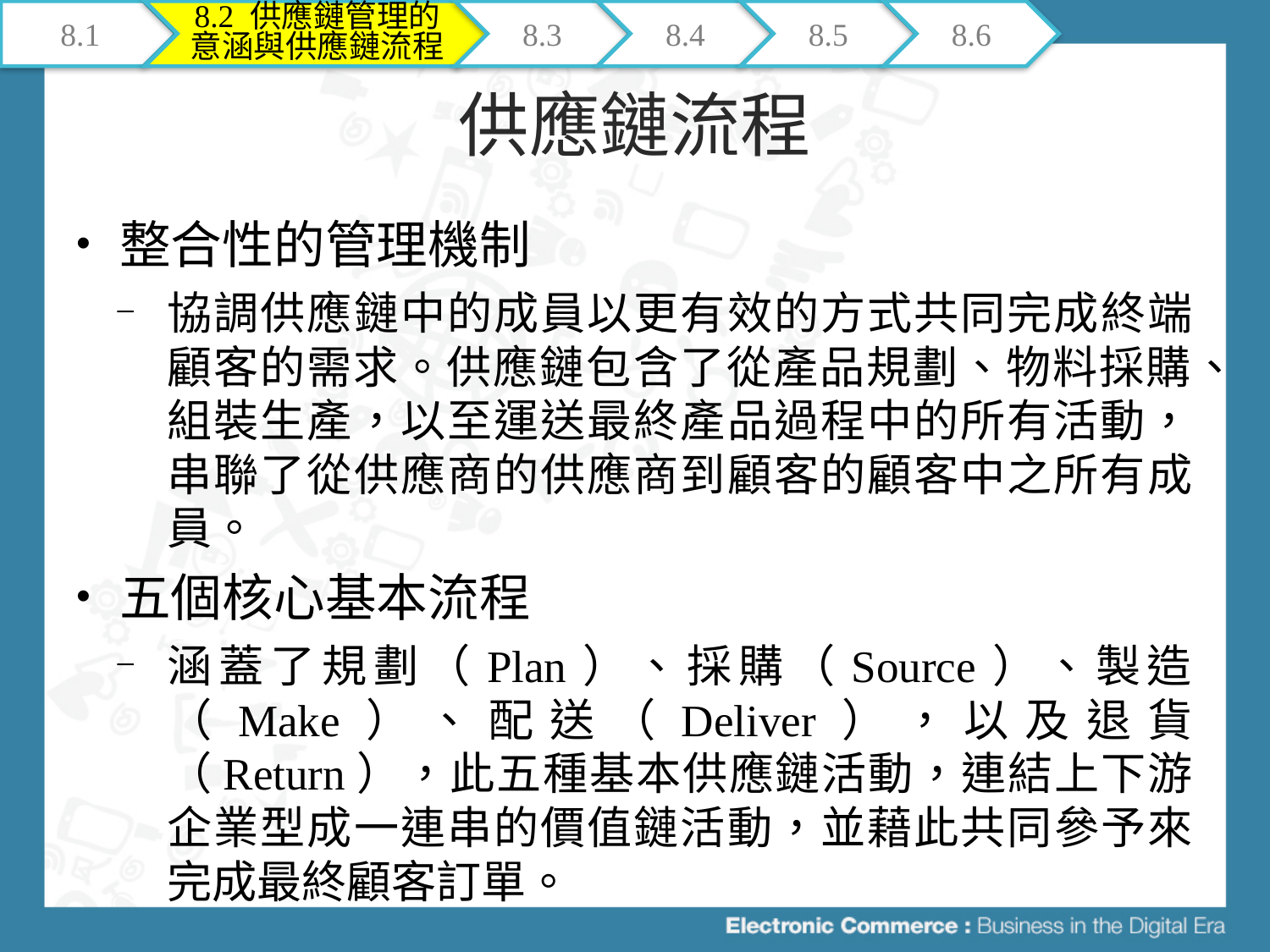

8.1
8.2 供應鏈管理的意涵與供應鏈流程
8.3
8.4
8.5
8.6
# 供應鏈流程
整合性的管理機制
協調供應鏈中的成員以更有效的方式共同完成終端顧客的需求。供應鏈包含了從產品規劃、物料採購、組裝生產，以至運送最終產品過程中的所有活動，串聯了從供應商的供應商到顧客的顧客中之所有成員。
五個核心基本流程
涵蓋了規劃（Plan）、採購（Source）、製造（Make）、配送（Deliver），以及退貨（Return），此五種基本供應鏈活動，連結上下游企業型成一連串的價值鏈活動，並藉此共同參予來完成最終顧客訂單。